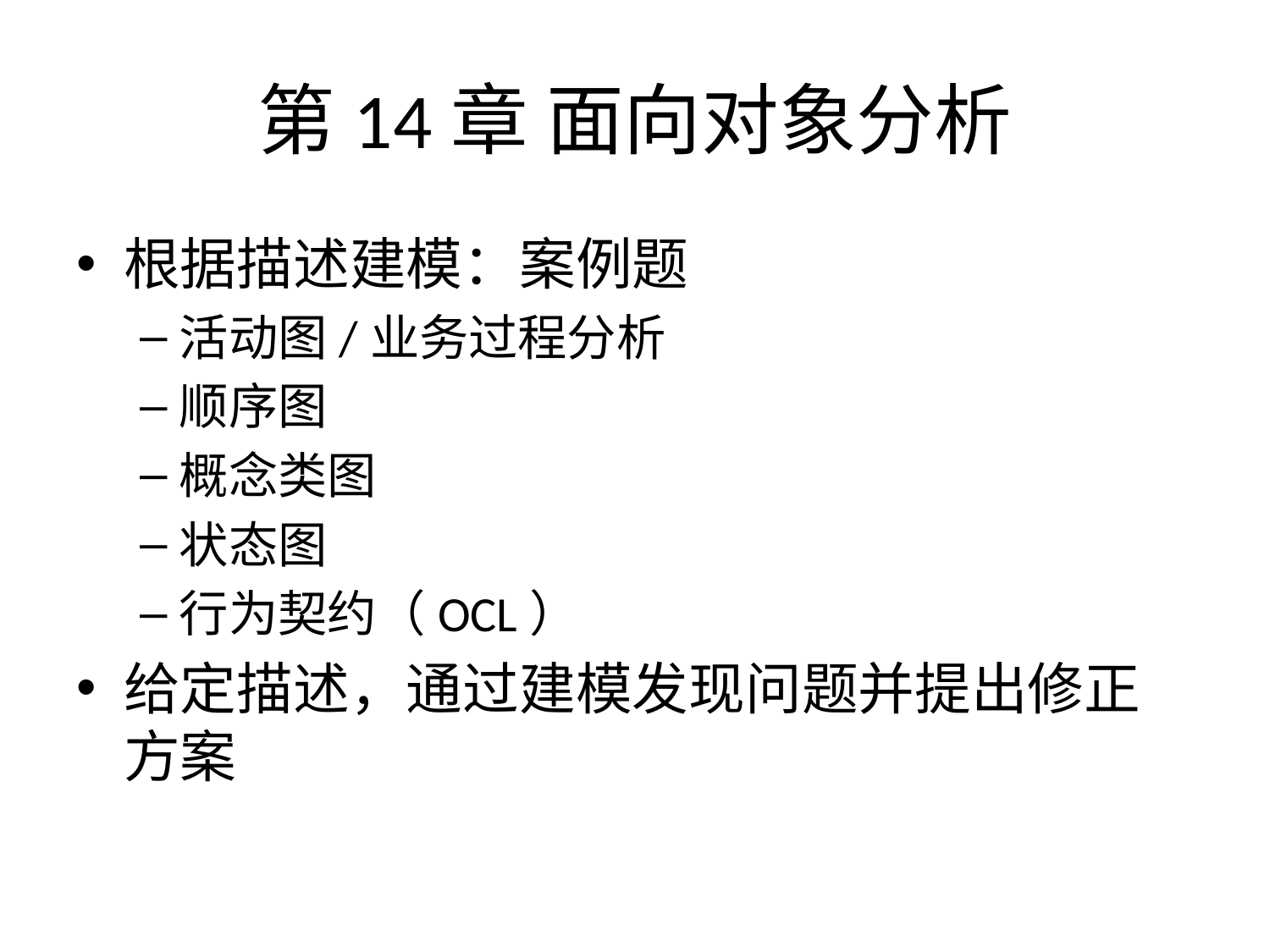

# 第14章 面向对象分析
根据描述建模：案例题
活动图/业务过程分析
顺序图
概念类图
状态图
行为契约（OCL）
给定描述，通过建模发现问题并提出修正方案